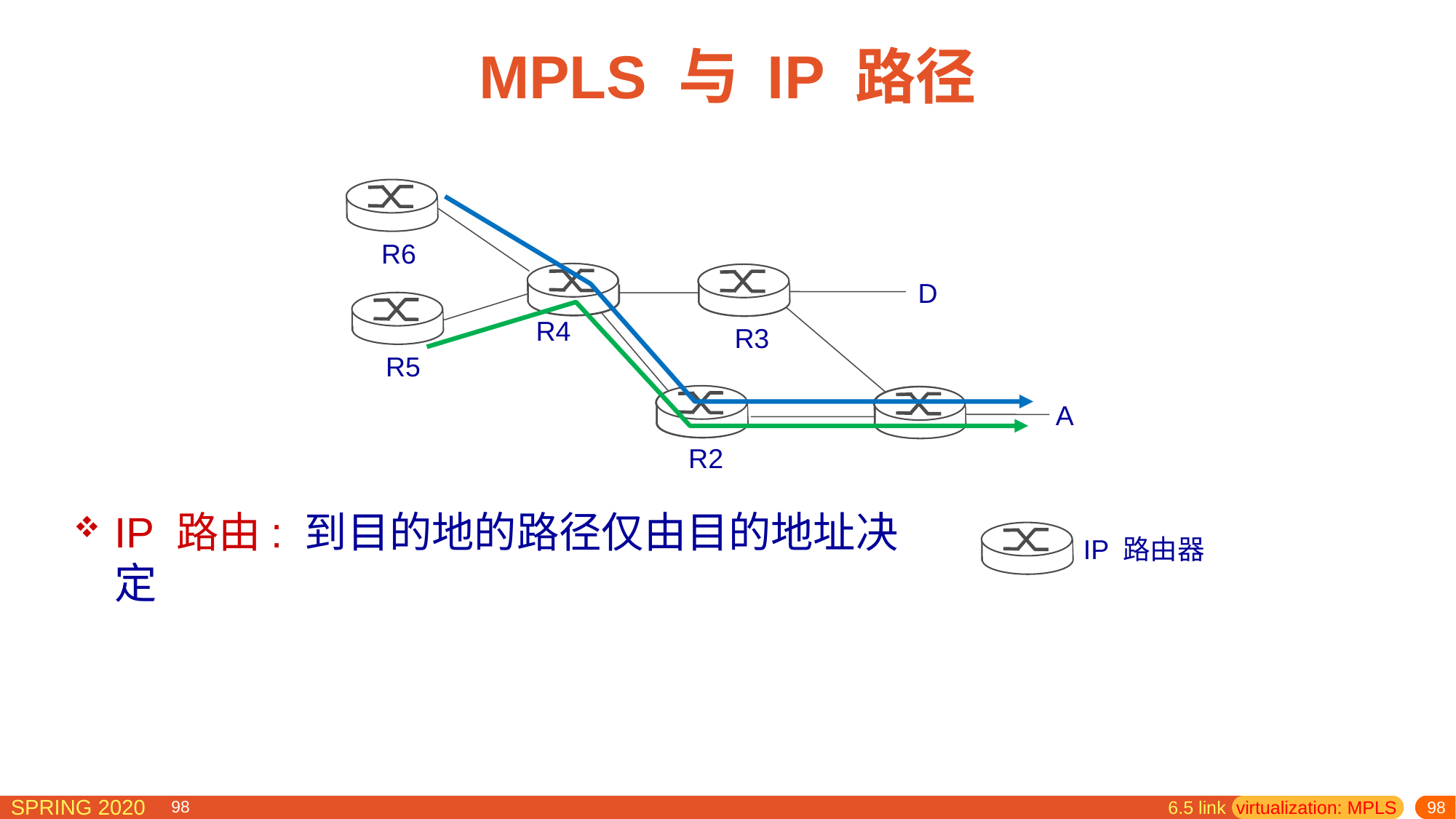

# MPLS 与 IP 路径

R6

D

R4

R3
R5

A

R2
IP 路由: 到目的地的路径仅由目的地址决定

IP 路由器
6.5 link  virtualization: MPLS